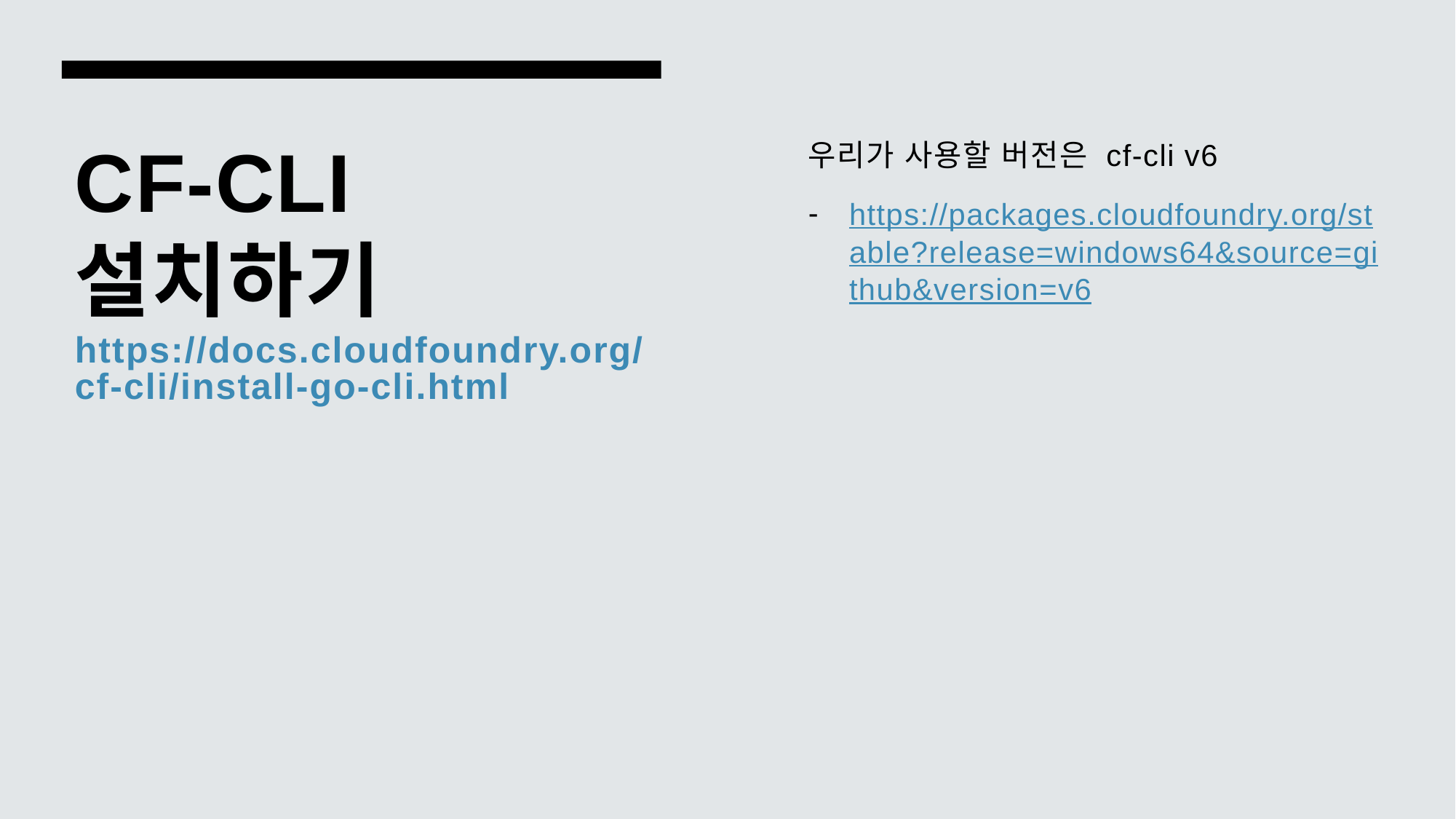

우리가 사용할 버전은 cf-cli v6
https://packages.cloudfoundry.org/stable?release=windows64&source=github&version=v6

# CF-CLI 설치하기 https://docs.cloudfoundry.org/cf-cli/install-go-cli.html